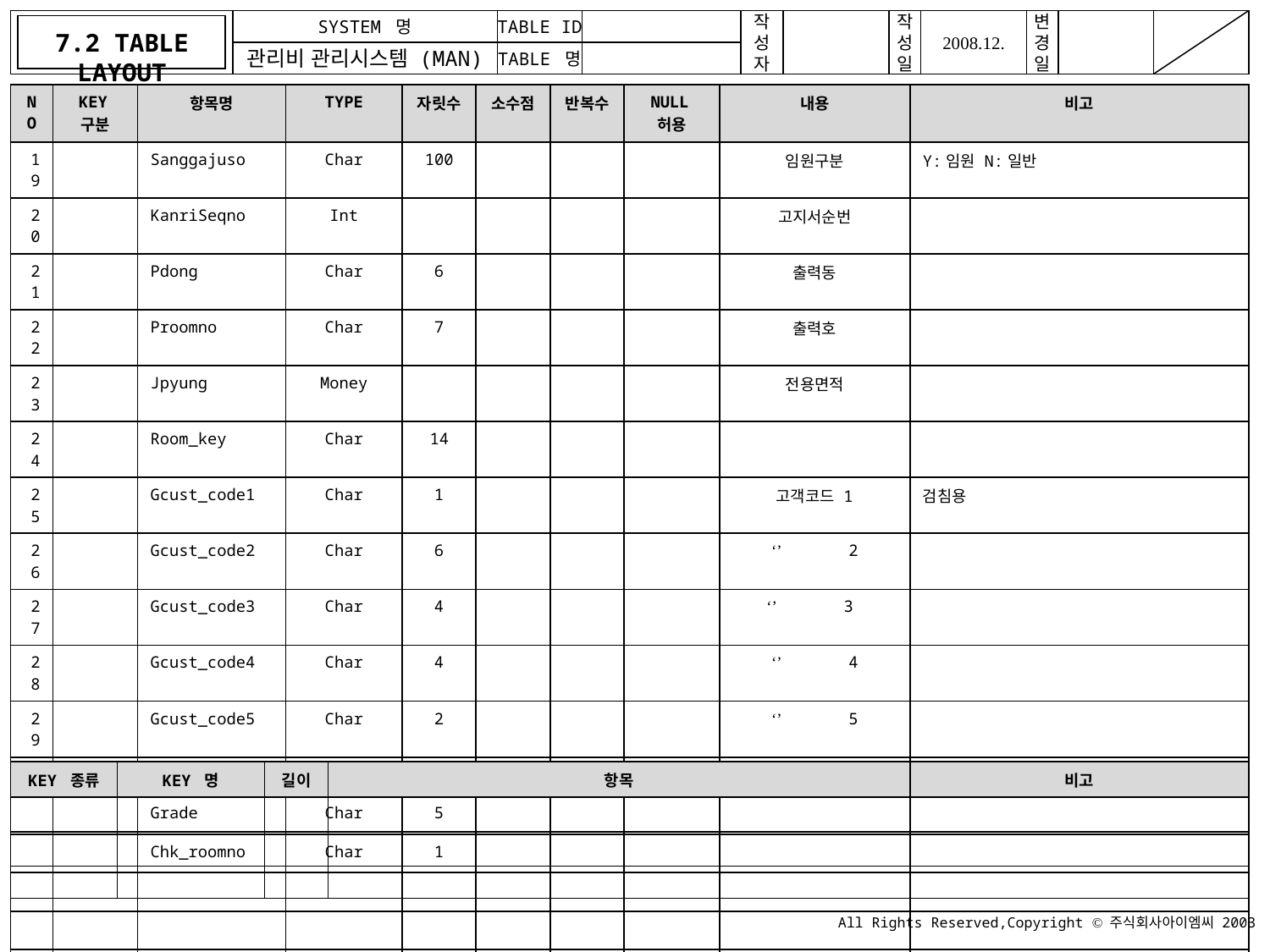

7.2 TABLE LAYOUT
| NO | KEY구분 | 항목명 | TYPE | 자릿수 | 소수점 | 반복수 | NULL허용 | 내용 | 비고 |
| --- | --- | --- | --- | --- | --- | --- | --- | --- | --- |
| 19 |  | Sanggajuso | Char | 100 |  |  |  | 임원구분 | Y:임원 N:일반 |
| 20 |  | KanriSeqno | Int |  |  |  |  | 고지서순번 |  |
| 21 |  | Pdong | Char | 6 |  |  |  | 출력동 |  |
| 22 |  | Proomno | Char | 7 |  |  |  | 출력호 |  |
| 23 |  | Jpyung | Money |  |  |  |  | 전용면적 |  |
| 24 |  | Room\_key | Char | 14 |  |  |  |  |  |
| 25 |  | Gcust\_code1 | Char | 1 |  |  |  | 고객코드 1 | 검침용 |
| 26 |  | Gcust\_code2 | Char | 6 |  |  |  | ‘’ 2 |  |
| 27 |  | Gcust\_code3 | Char | 4 |  |  |  | ‘’ 3 |  |
| 28 |  | Gcust\_code4 | Char | 4 |  |  |  | ‘’ 4 |  |
| 29 |  | Gcust\_code5 | Char | 2 |  |  |  | ‘’ 5 |  |
|  |  | Guse | Char | 2 |  |  |  |  |  |
|  |  | Grade | Char | 5 |  |  |  |  |  |
|  |  | Chk\_roomno | Char | 1 |  |  |  |  |  |
|  |  |  |  |  |  |  |  |  |  |
|  |  |  |  |  |  |  |  |  |  |
|  |  |  |  |  |  |  |  |  |  |
|  |  |  |  |  |  |  |  |  |  |
| KEY 종류 | KEY 명 | 길이 | 항목 | 비고 |
| --- | --- | --- | --- | --- |
|  |  |  |  |  |
|  |  |  |  |  |
|  |  |  |  |  |